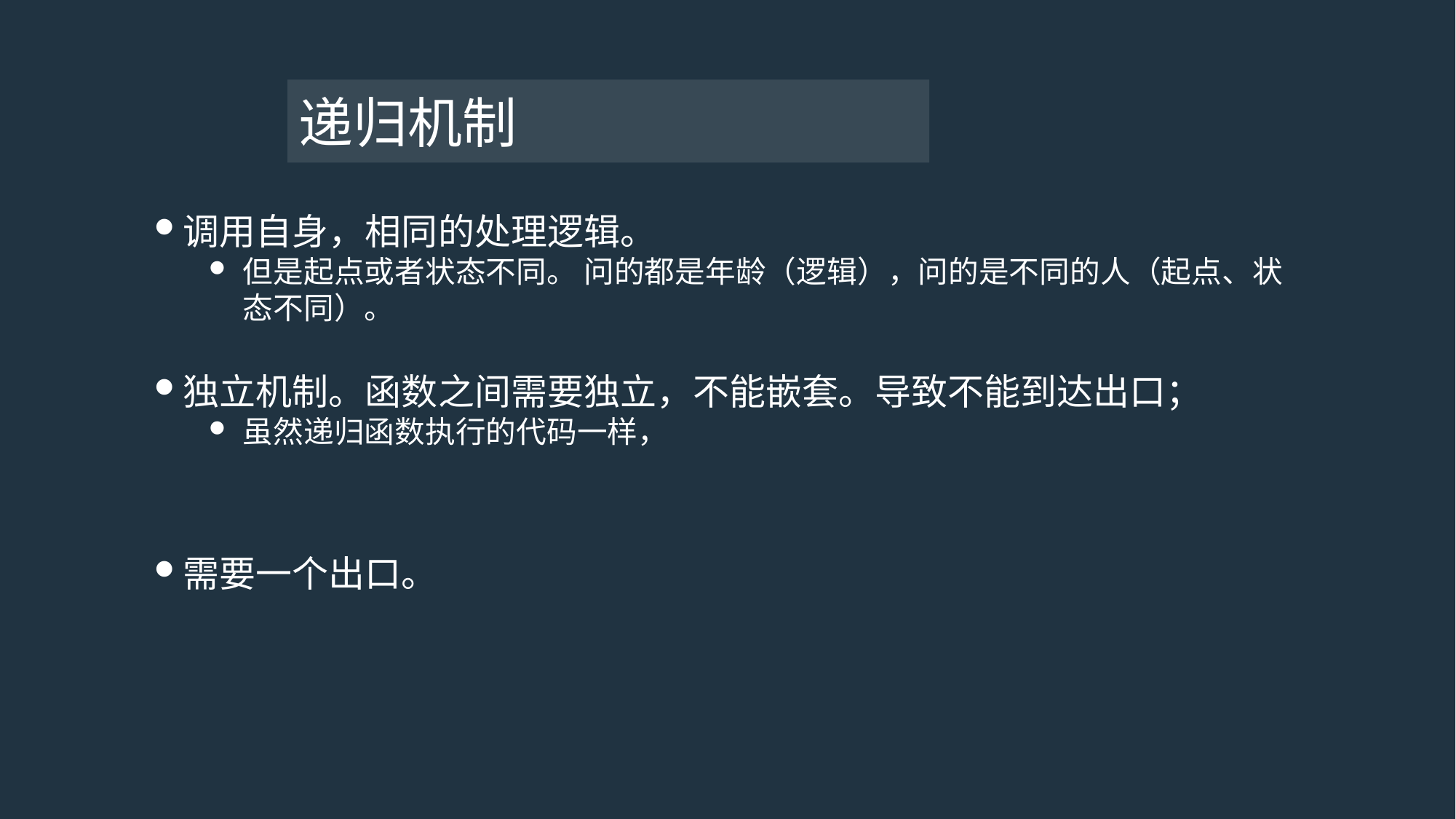

# 递归机制
调用自身，相同的处理逻辑。
但是起点或者状态不同。 问的都是年龄（逻辑），问的是不同的人（起点、状态不同）。

独立机制。函数之间需要独立，不能嵌套。导致不能到达出口；
虽然递归函数执行的代码一样，

需要一个出口。